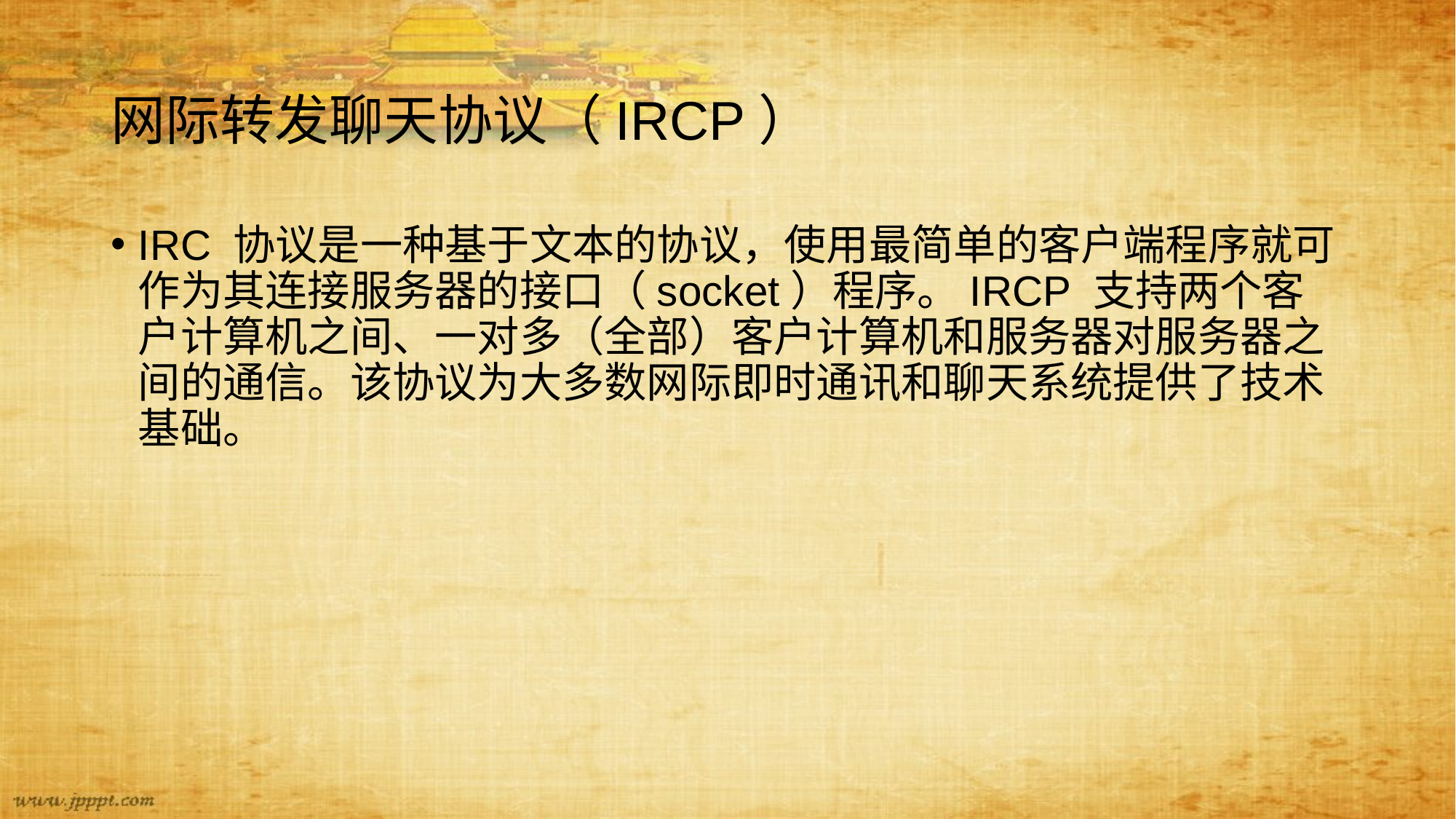

# 网际转发聊天协议（IRCP）
IRC 协议是一种基于文本的协议，使用最简单的客户端程序就可作为其连接服务器的接口（socket）程序。IRCP 支持两个客户计算机之间、一对多（全部）客户计算机和服务器对服务器之间的通信。该协议为大多数网际即时通讯和聊天系统提供了技术基础。